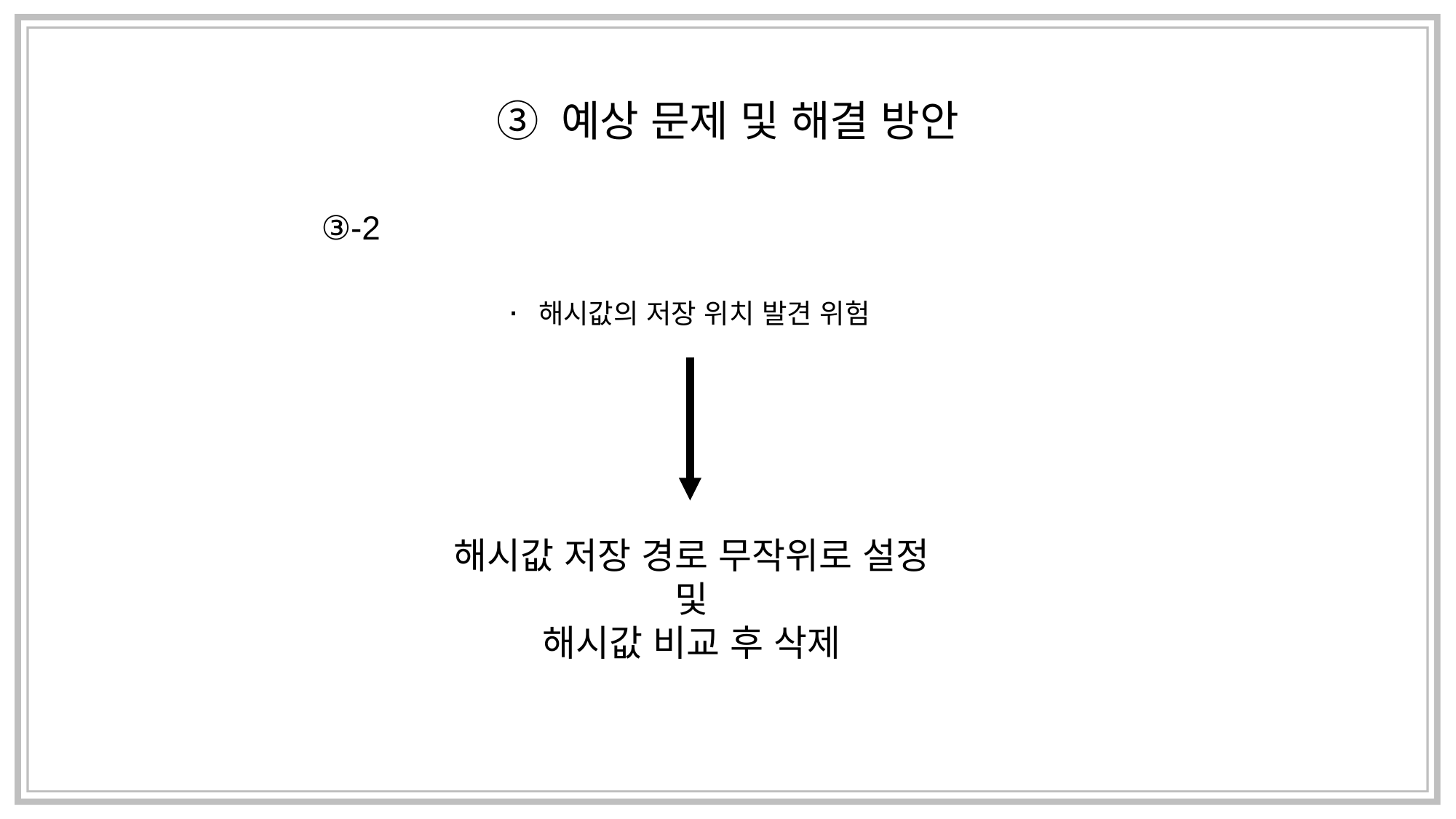

③ 예상 문제 및 해결 방안
③-2
· 해시값의 저장 위치 발견 위험
해시값 저장 경로 무작위로 설정
및
해시값 비교 후 삭제